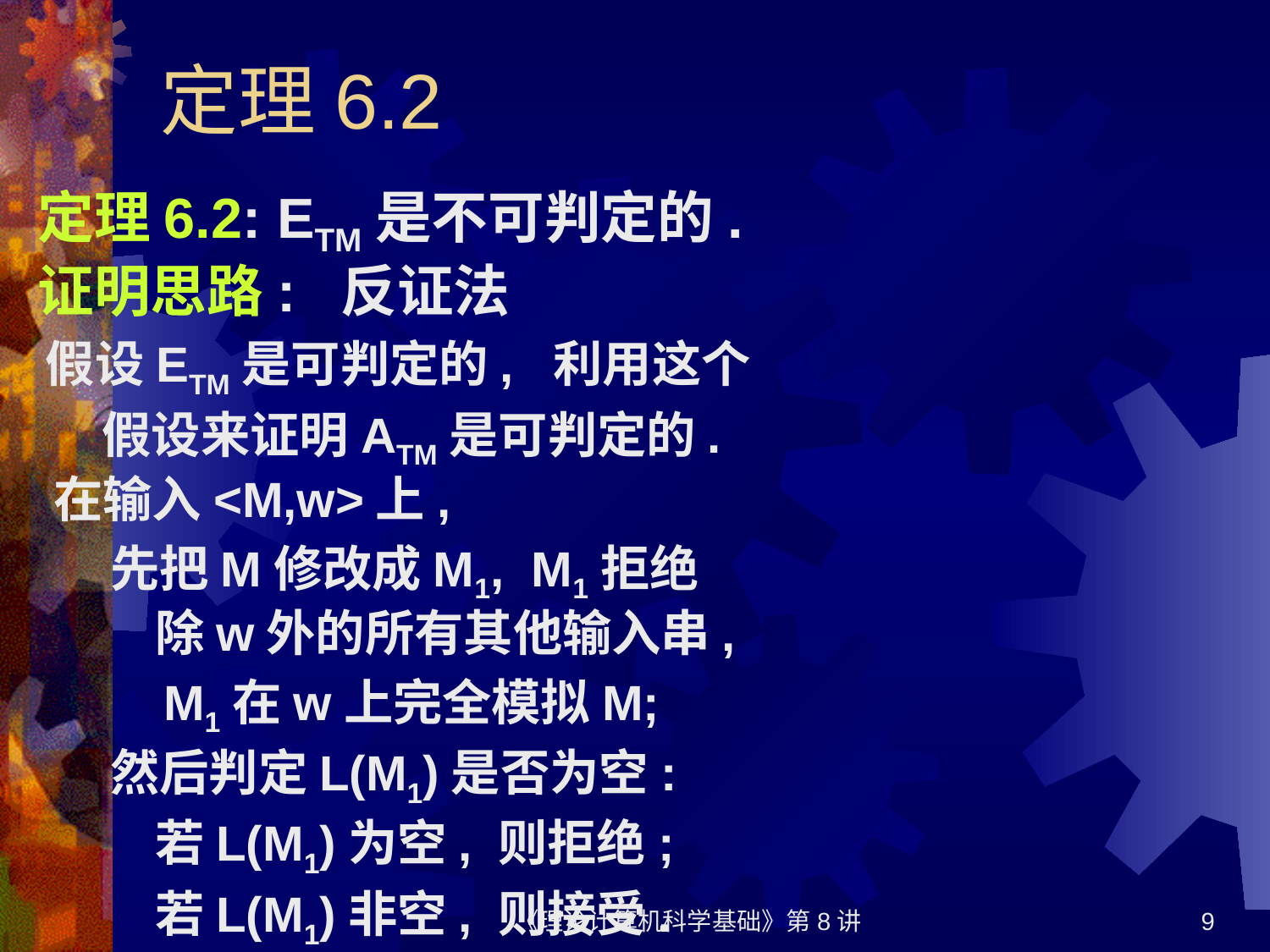

# 定理6.2
定理6.2: ETM是不可判定的.
证明思路:  反证法
假设ETM是可判定的,  利用这个
    假设来证明ATM是可判定的.
在输入<M,w>上,
    先把M修改成M1,  M1拒绝
        除w外的所有其他输入串,
        M1在w上完全模拟M;
    然后判定L(M1)是否为空:
        若L(M1)为空, 则拒绝;
        若L(M1)非空, 则接受.
《理论计算机科学基础》第8讲
9